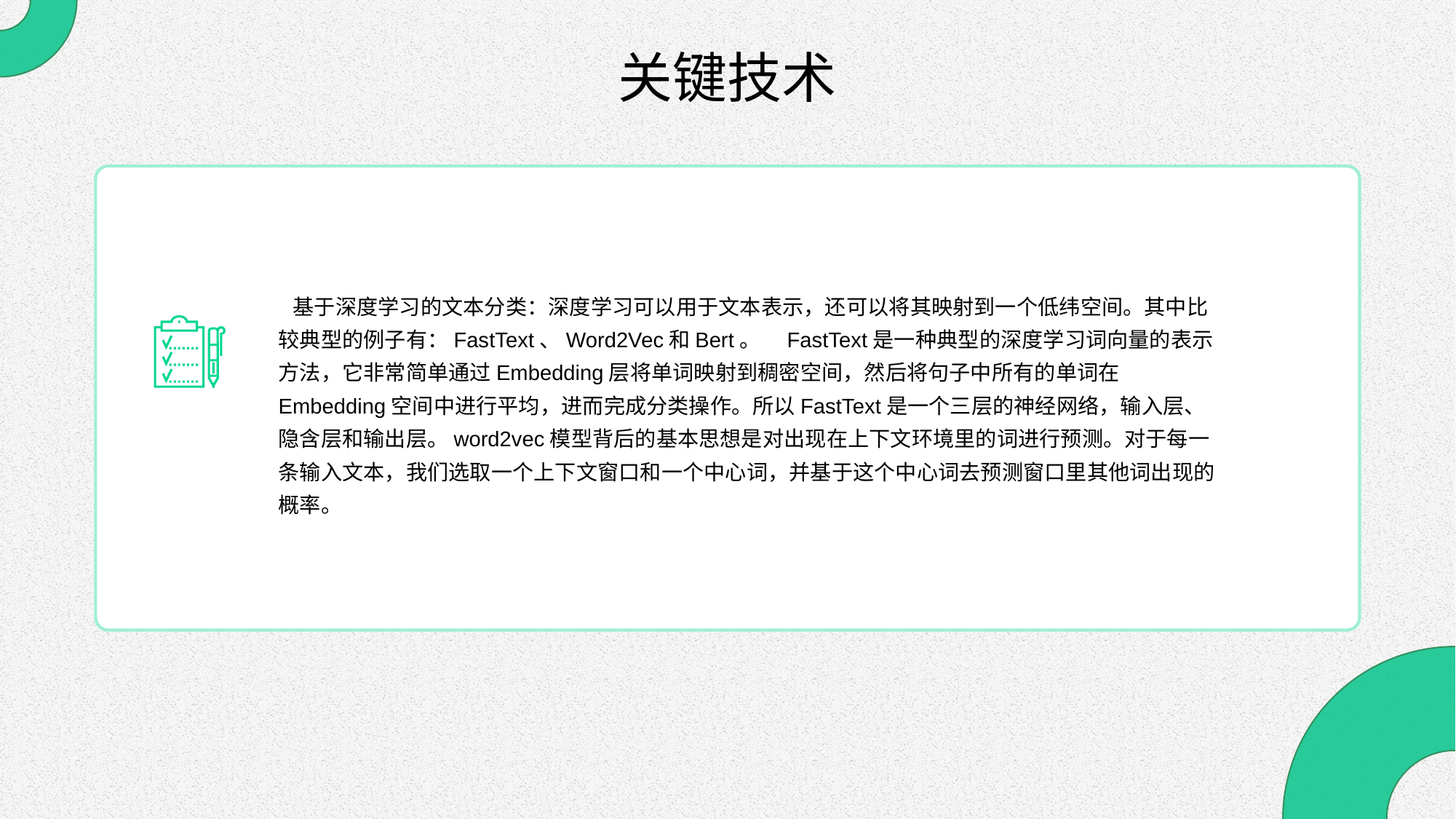

关键技术

  基于深度学习的文本分类：深度学习可以用于文本表示，还可以将其映射到一个低纬空间。其中比较典型的例子有：FastText、Word2Vec和Bert。 FastText是一种典型的深度学习词向量的表示方法，它非常简单通过Embedding层将单词映射到稠密空间，然后将句子中所有的单词在Embedding空间中进行平均，进而完成分类操作。所以FastText是一个三层的神经网络，输入层、隐含层和输出层。word2vec模型背后的基本思想是对出现在上下文环境里的词进行预测。对于每一条输入文本，我们选取一个上下文窗口和一个中心词，并基于这个中心词去预测窗口里其他词出现的概率。